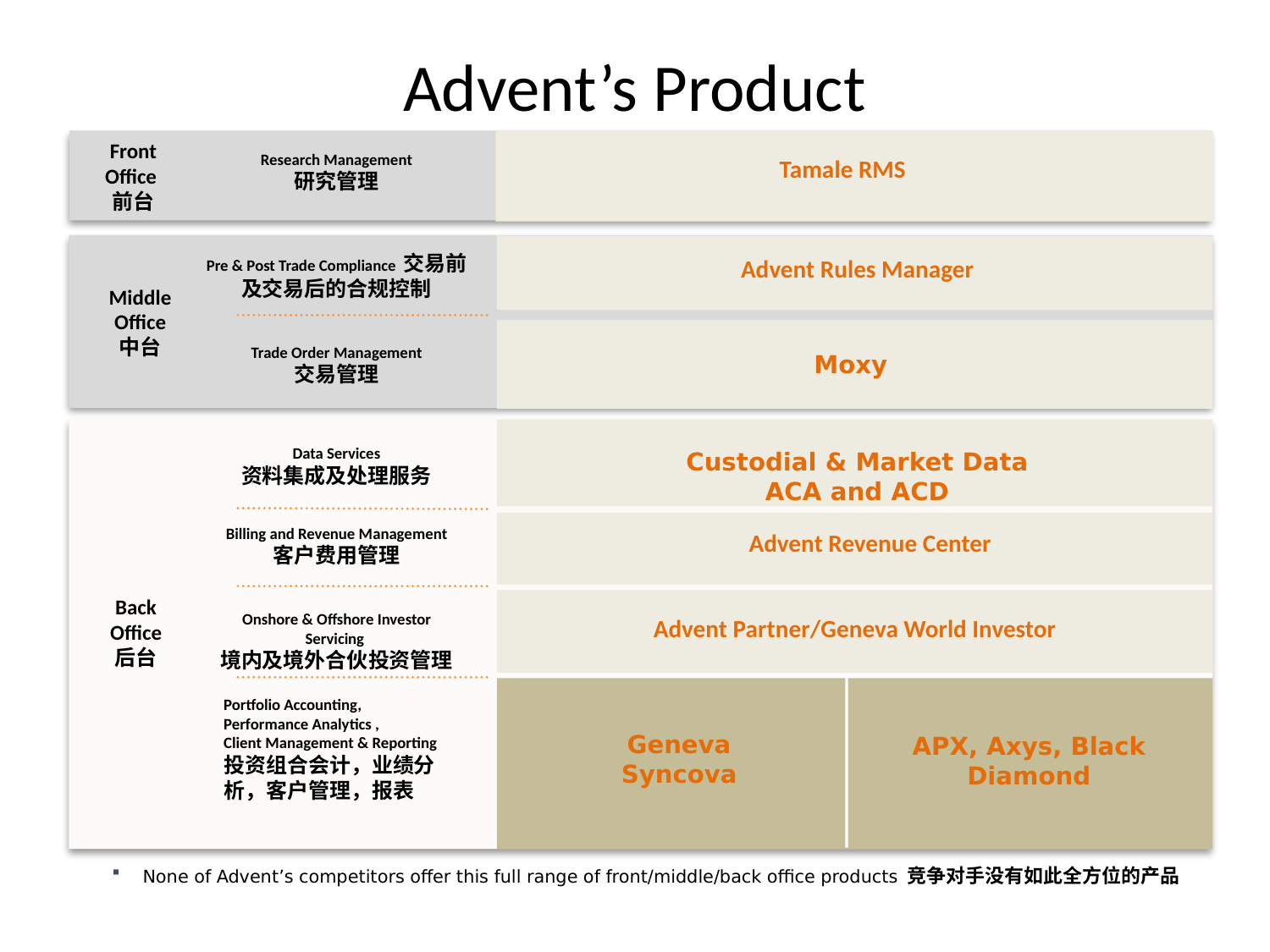

# Advent’s Product

Front
Office前台
Research Management
研究管理
Tamale RMS

Pre & Post Trade Compliance 交易前及交易后的合规控制
Advent Rules Manager
Middle
Office
中台

Trade Order Management
交易管理
Moxy

Data Services
资料集成及处理服务
Custodial & Market Data
ACA and ACD

Billing and Revenue Management
客户费用管理
Advent Revenue Center

Back
Office
后台

Onshore & Offshore Investor Servicing
境内及境外合伙投资管理
Advent Partner/Geneva World Investor

Portfolio Accounting, Performance Analytics ,
Client Management & Reporting
投资组合会计，业绩分析，客户管理，报表
Geneva
Syncova
APX, Axys, Black Diamond
None of Advent’s competitors offer this full range of front/middle/back office products 竞争对手没有如此全方位的产品